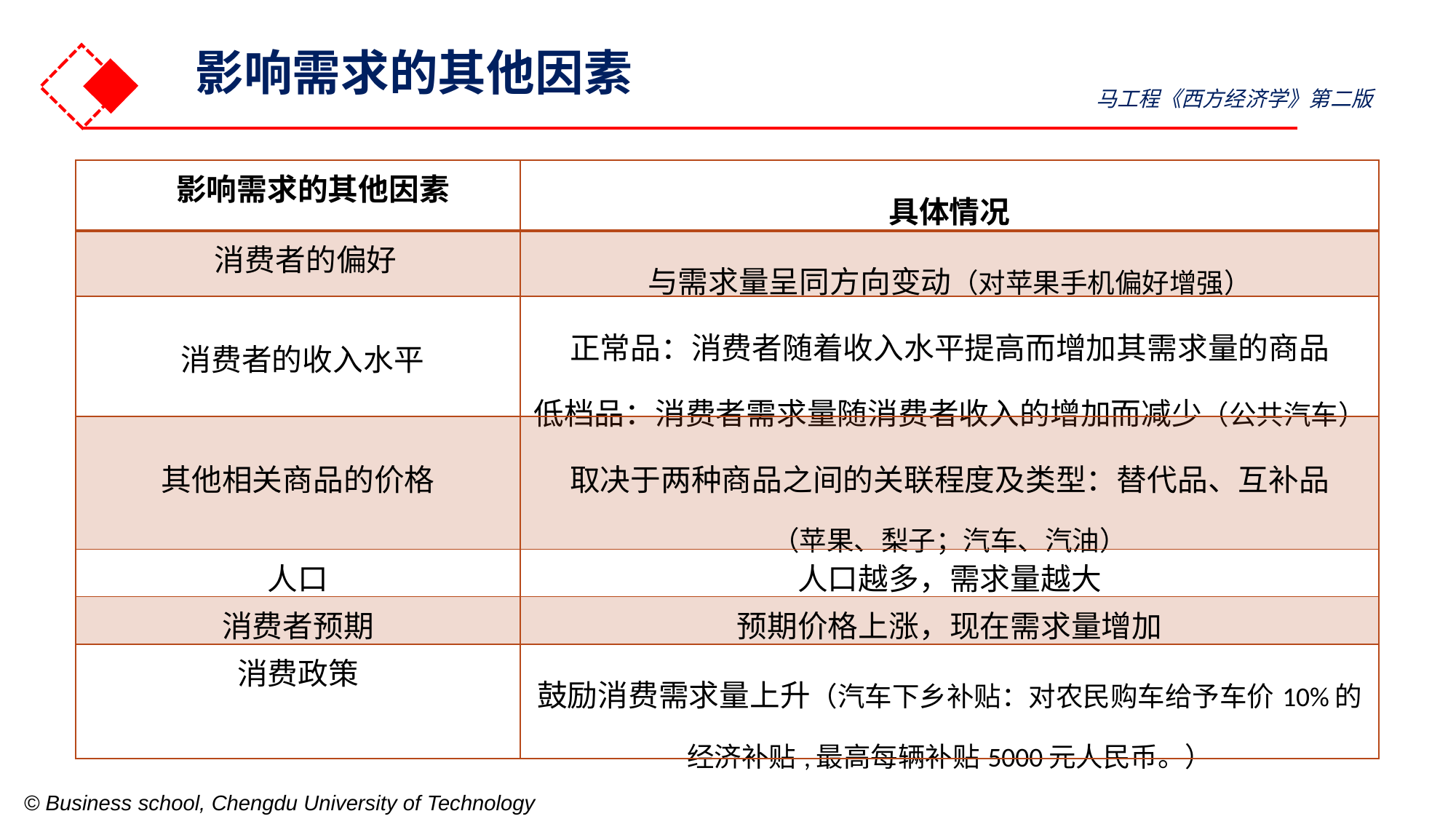

影响需求的其他因素

马工程《西方经济学》第二版
| 影响需求的其他因素 | 具体情况 |
| --- | --- |
| 消费者的偏好 | 与需求量呈同方向变动（对苹果手机偏好增强） |
| 消费者的收入水平 | 正常品：消费者随着收入水平提高而增加其需求量的商品 低档品：消费者需求量随消费者收入的增加而减少（公共汽车） |
| 其他相关商品的价格 | 取决于两种商品之间的关联程度及类型：替代品、互补品 （苹果、梨子；汽车、汽油） |
| 人口 | 人口越多，需求量越大 |
| 消费者预期 | 预期价格上涨，现在需求量增加 |
| 消费政策 | 鼓励消费需求量上升（汽车下乡补贴：对农民购车给予车价10%的经济补贴,最高每辆补贴5000元人民币。） |